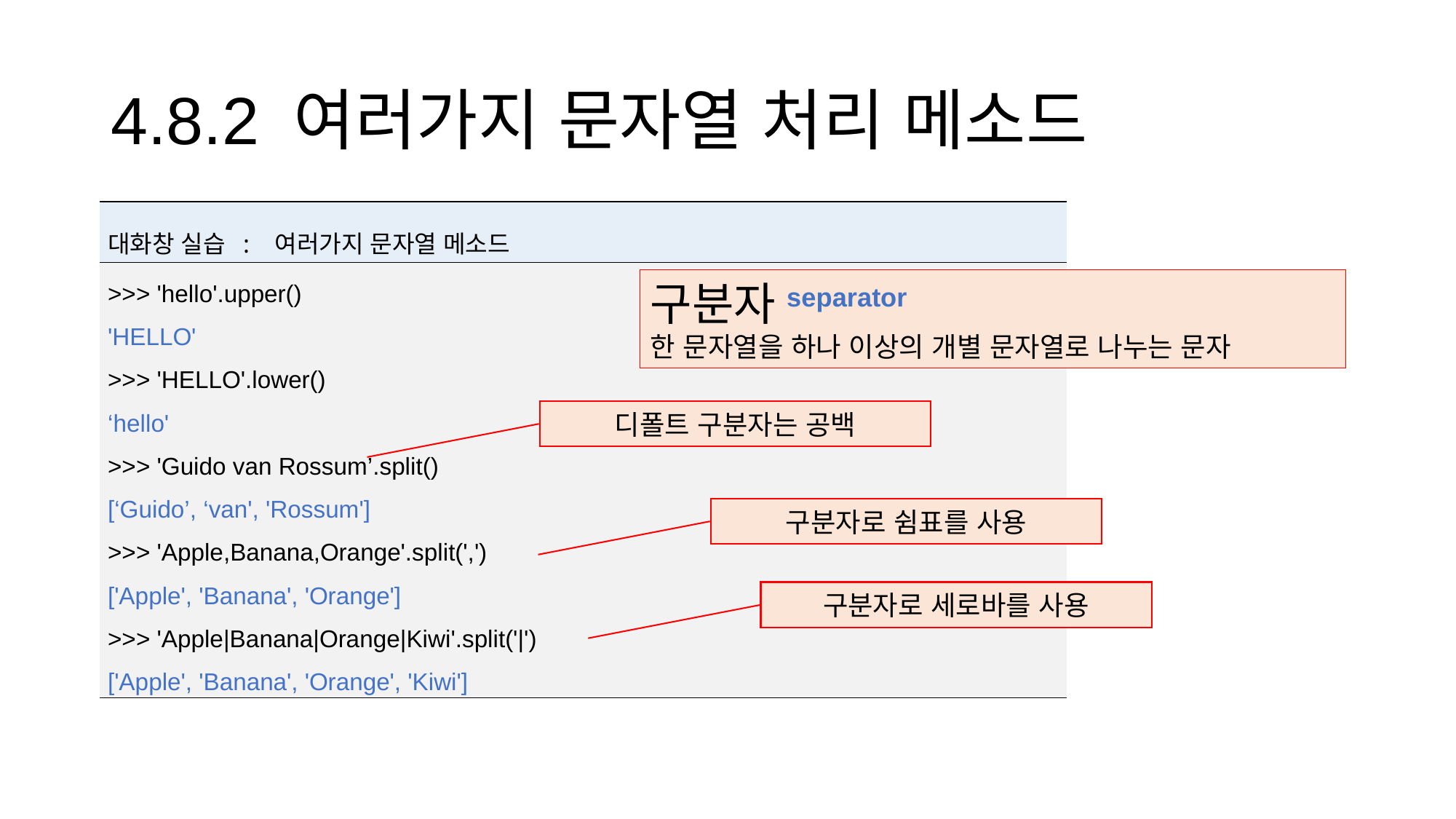

# 4.8.2 여러가지 문자열 처리 메소드
| 대화창 실습 : 여러가지 문자열 메소드 |
| --- |
| >>> 'hello'.upper() 'HELLO' >>> 'HELLO'.lower() ‘hello' >>> 'Guido van Rossum’.split() [‘Guido’, ‘van', 'Rossum'] >>> 'Apple,Banana,Orange'.split(',') ['Apple', 'Banana', 'Orange'] >>> 'Apple|Banana|Orange|Kiwi'.split('|') ['Apple', 'Banana', 'Orange', 'Kiwi'] |
구분자separator
한 문자열을 하나 이상의 개별 문자열로 나누는 문자
디폴트 구분자는 공백
구분자로 쉼표를 사용
구분자로 세로바를 사용